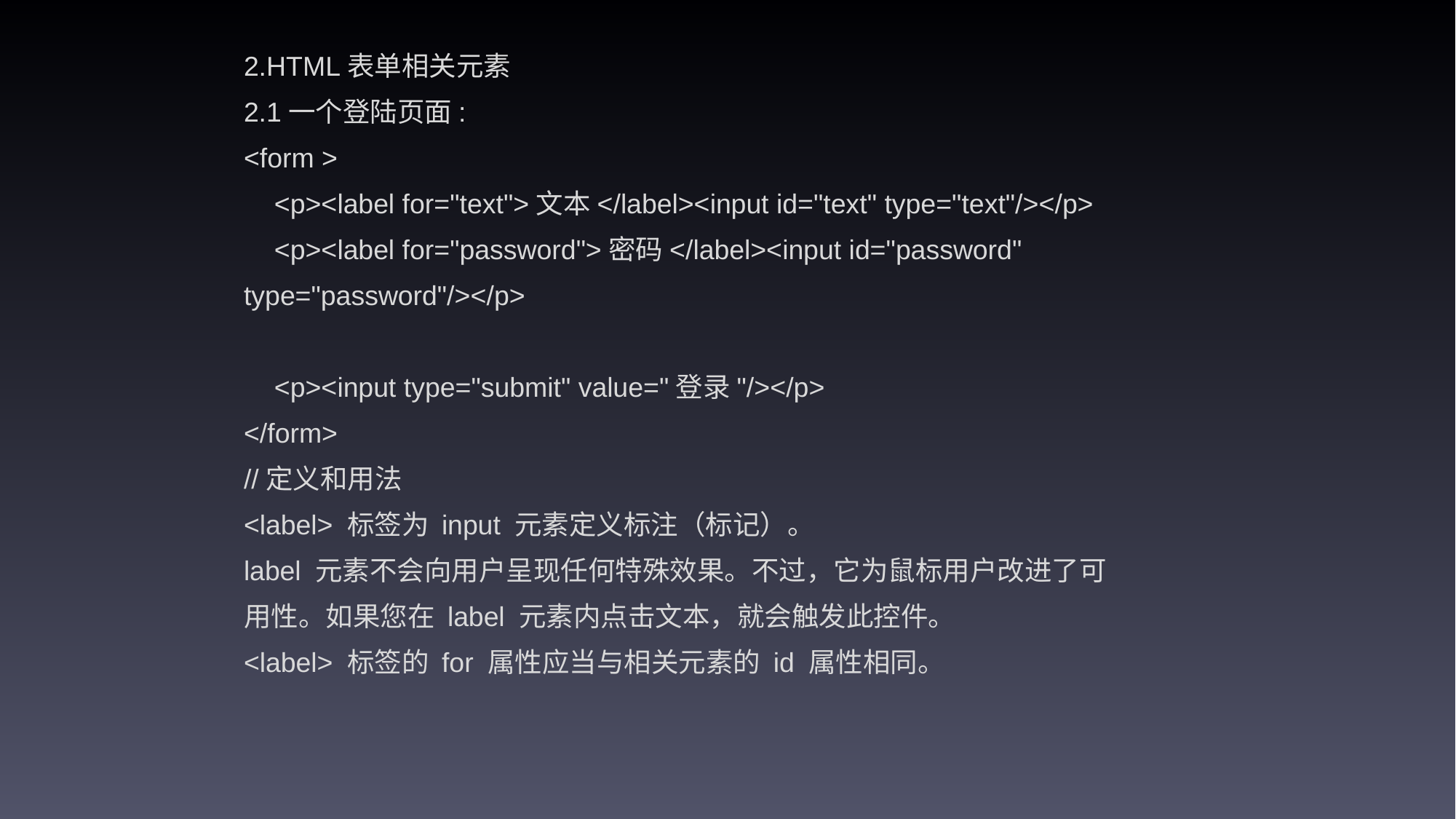

2.HTML表单相关元素
2.1一个登陆页面:
<form >
    <p><label for="text">文本</label><input id="text" type="text"/></p>
    <p><label for="password">密码</label><input id="password" type="password"/></p>

    <p><input type="submit" value="登录"/></p>
</form>
//定义和用法
<label> 标签为 input 元素定义标注（标记）。
label 元素不会向用户呈现任何特殊效果。不过，它为鼠标用户改进了可用性。如果您在 label 元素内点击文本，就会触发此控件。
<label> 标签的 for 属性应当与相关元素的 id 属性相同。